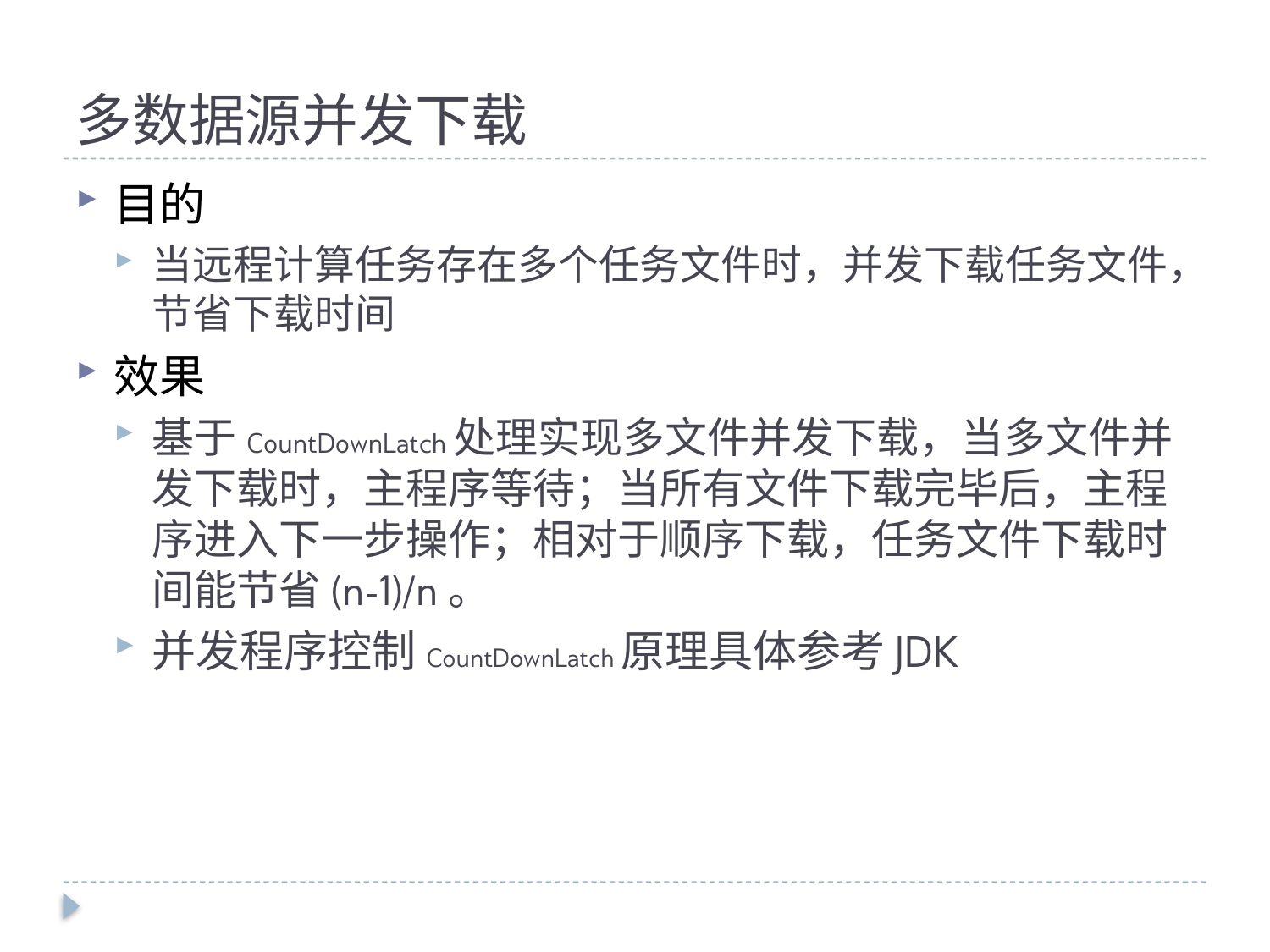

# 多数据源并发下载
目的
当远程计算任务存在多个任务文件时，并发下载任务文件，节省下载时间
效果
基于CountDownLatch处理实现多文件并发下载，当多文件并发下载时，主程序等待；当所有文件下载完毕后，主程序进入下一步操作；相对于顺序下载，任务文件下载时间能节省(n-1)/n。
并发程序控制CountDownLatch原理具体参考JDK